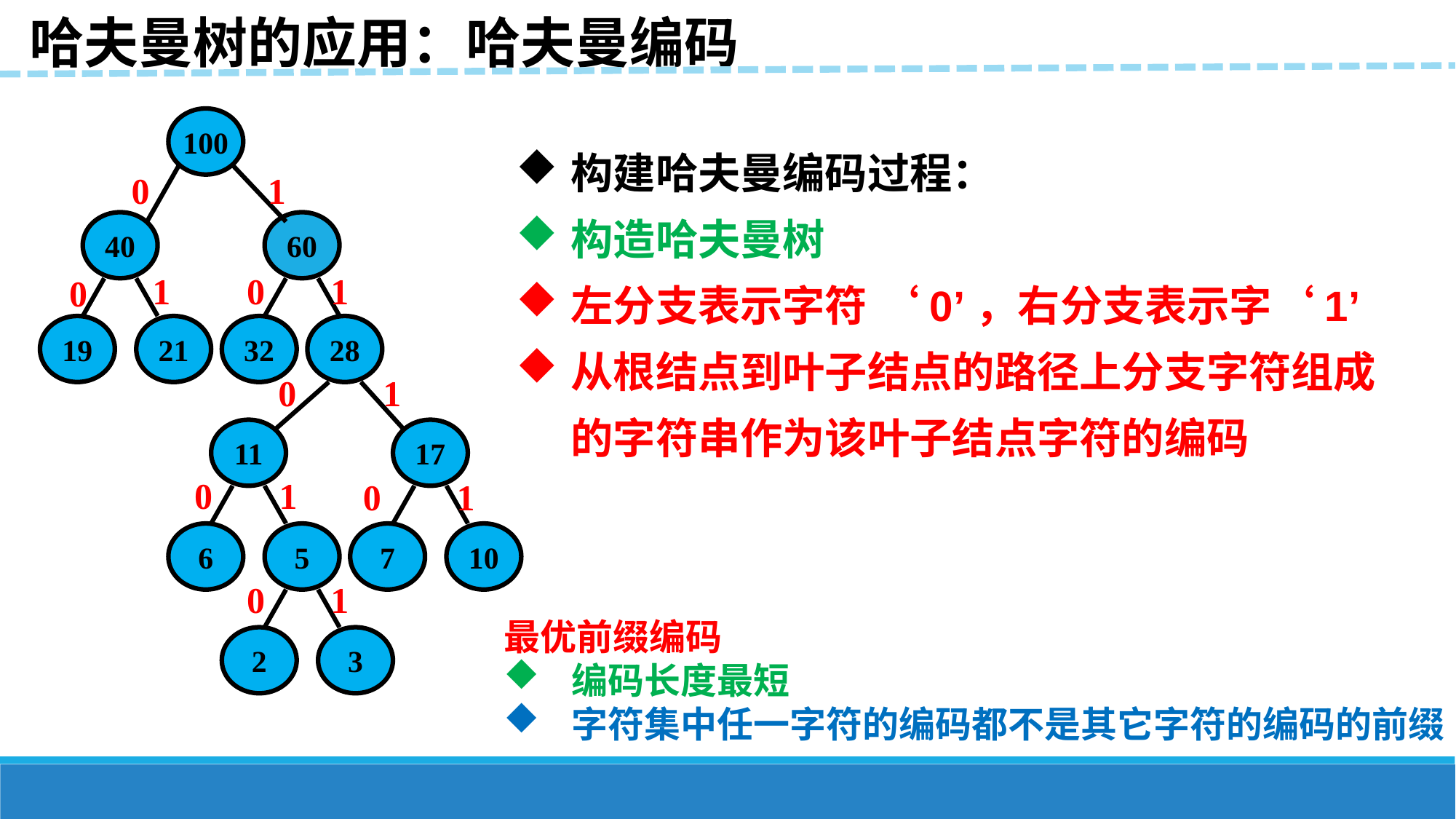

哈夫曼树的应用：哈夫曼编码
100

40

19
21
60

32
28

11

6
17

7
10
5

2
3
构建哈夫曼编码过程：
构造哈夫曼树
左分支表示字符 ‘0’，右分支表示字‘1’
从根结点到叶子结点的路径上分支字符组成的字符串作为该叶子结点字符的编码
0
1
1
0
1
0
0
1
0
1
0
1
0
1
最优前缀编码
编码长度最短
字符集中任一字符的编码都不是其它字符的编码的前缀